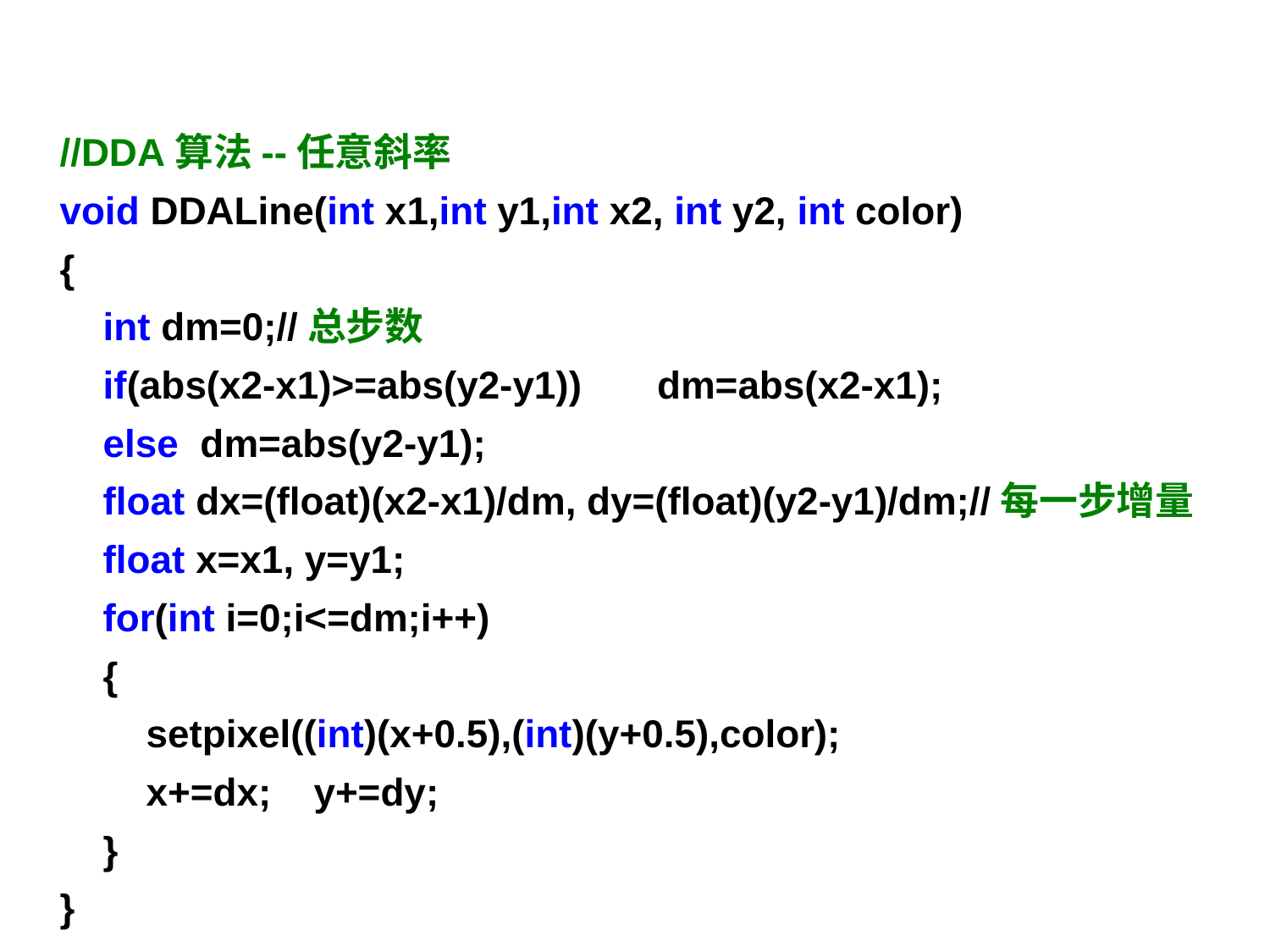

//DDA算法--任意斜率
void DDALine(int x1,int y1,int x2, int y2, int color)
{
    int dm=0;//总步数
    if(abs(x2-x1)>=abs(y2-y1))       dm=abs(x2-x1);
    else  dm=abs(y2-y1);
    float dx=(float)(x2-x1)/dm, dy=(float)(y2-y1)/dm;//每一步增量
    float x=x1, y=y1;
    for(int i=0;i<=dm;i++)
    {
        setpixel((int)(x+0.5),(int)(y+0.5),color);
        x+=dx;	y+=dy;
    }
}